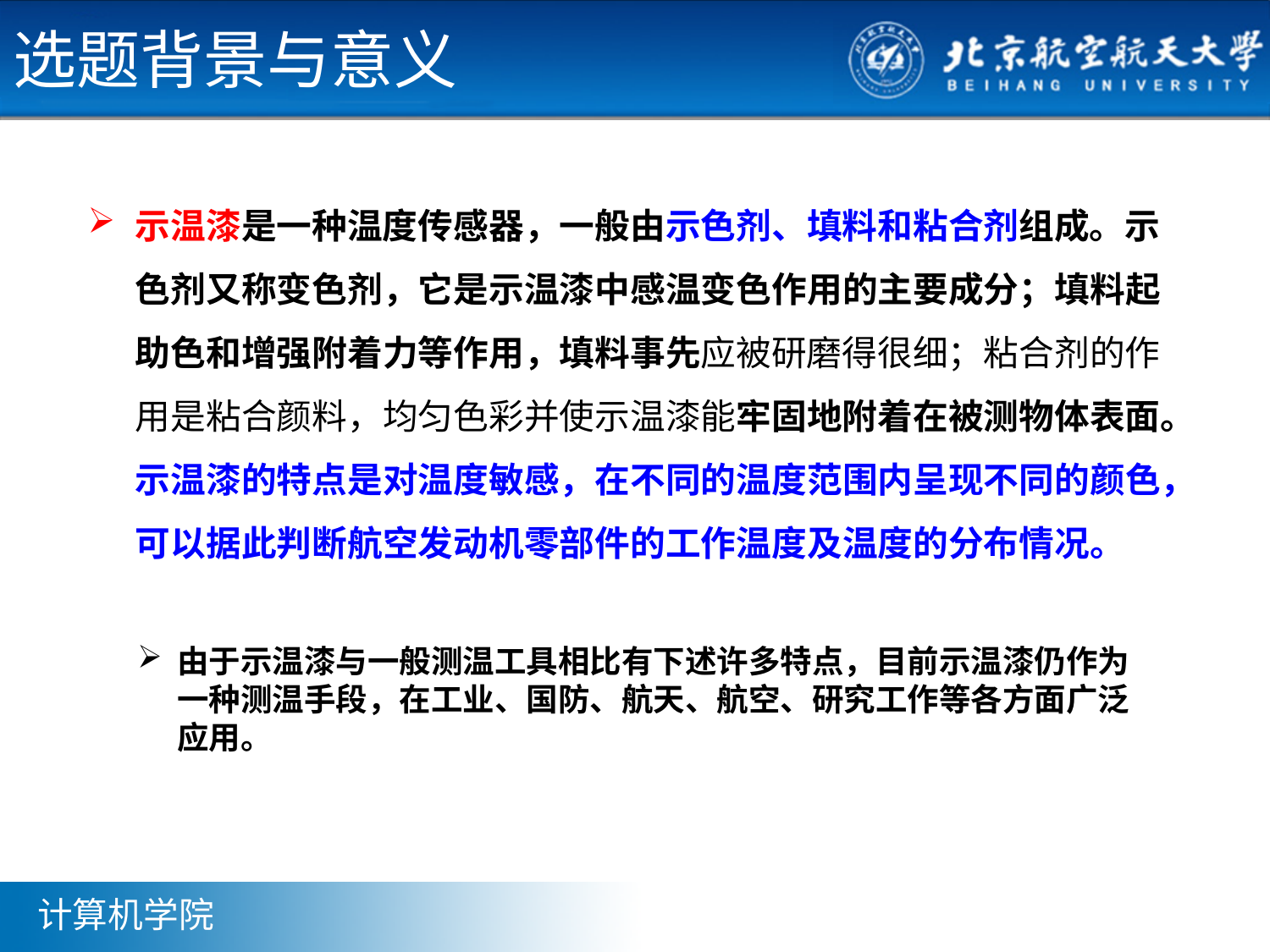

# 选题背景与意义
示温漆是一种温度传感器，一般由示色剂、填料和粘合剂组成。示色剂又称变色剂，它是示温漆中感温变色作用的主要成分；填料起助色和增强附着力等作用，填料事先应被研磨得很细；粘合剂的作用是粘合颜料，均匀色彩并使示温漆能牢固地附着在被测物体表面。示温漆的特点是对温度敏感，在不同的温度范围内呈现不同的颜色，可以据此判断航空发动机零部件的工作温度及温度的分布情况。

由于示温漆与一般测温工具相比有下述许多特点，目前示温漆仍作为一种测温手段，在工业、国防、航天、航空、研究工作等各方面广泛应用。